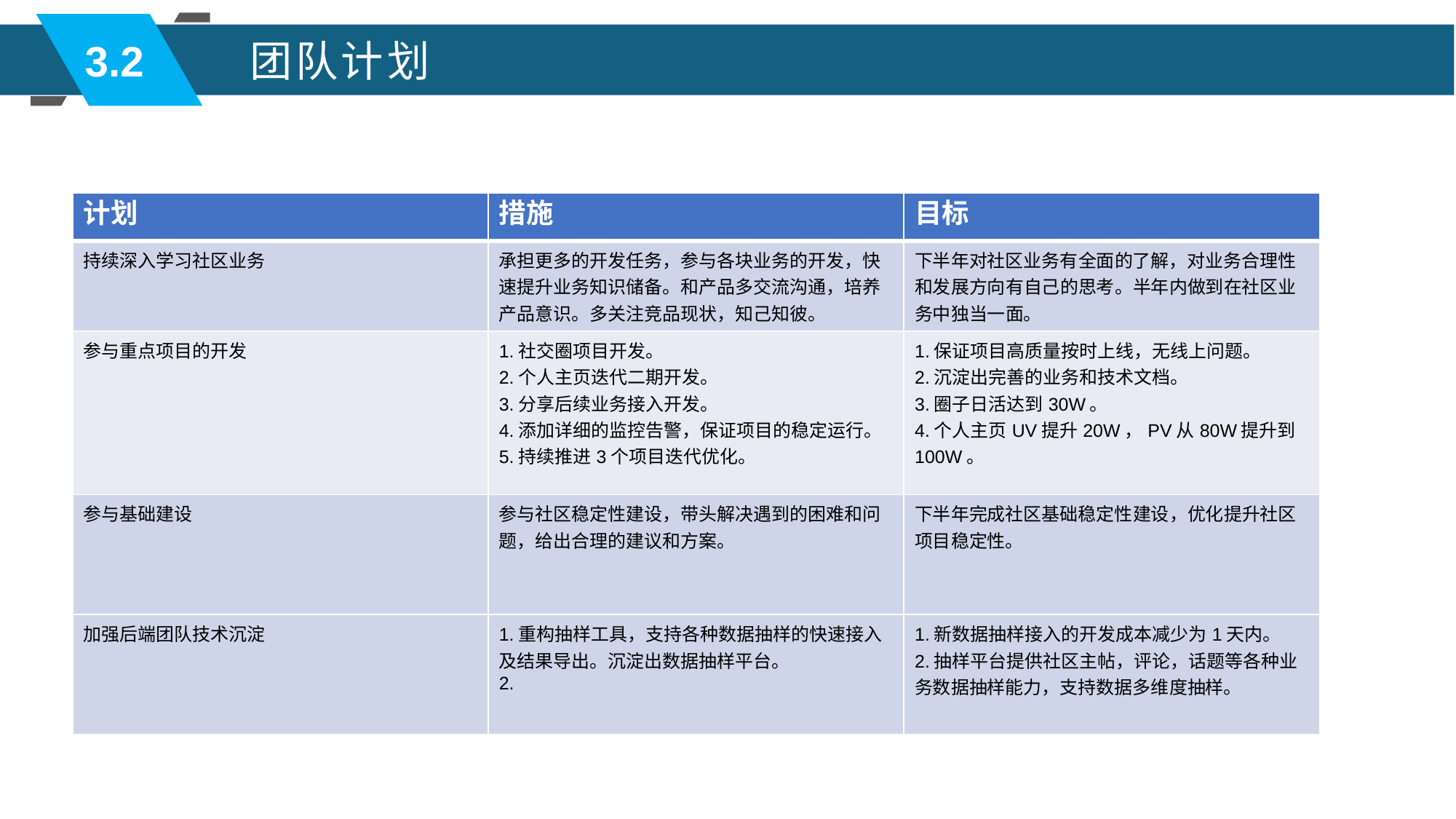

3.2
团队计划

| 计划 | 措施 | 目标 |
| --- | --- | --- |
| 持续深入学习社区业务 | 承担更多的开发任务，参与各块业务的开发，快速提升业务知识储备。和产品多交流沟通，培养产品意识。多关注竞品现状，知己知彼。 | 下半年对社区业务有全面的了解，对业务合理性和发展方向有自己的思考。半年内做到在社区业务中独当一面。 |
| 参与重点项目的开发 | 1.社交圈项目开发。 2.个人主页迭代二期开发。 3.分享后续业务接入开发。 4.添加详细的监控告警，保证项目的稳定运行。 5.持续推进3个项目迭代优化。 | 1.保证项目高质量按时上线，无线上问题。 2.沉淀出完善的业务和技术文档。 3.圈子日活达到30W。 4.个人主页UV提升20W，PV从80W提升到100W。 |
| 参与基础建设 | 参与社区稳定性建设，带头解决遇到的困难和问题，给出合理的建议和方案。 | 下半年完成社区基础稳定性建设，优化提升社区项目稳定性。 |
| 加强后端团队技术沉淀 | 1.重构抽样工具，支持各种数据抽样的快速接入及结果导出。沉淀出数据抽样平台。 2. | 1.新数据抽样接入的开发成本减少为1天内。 2.抽样平台提供社区主帖，评论，话题等各种业务数据抽样能力，支持数据多维度抽样。 |